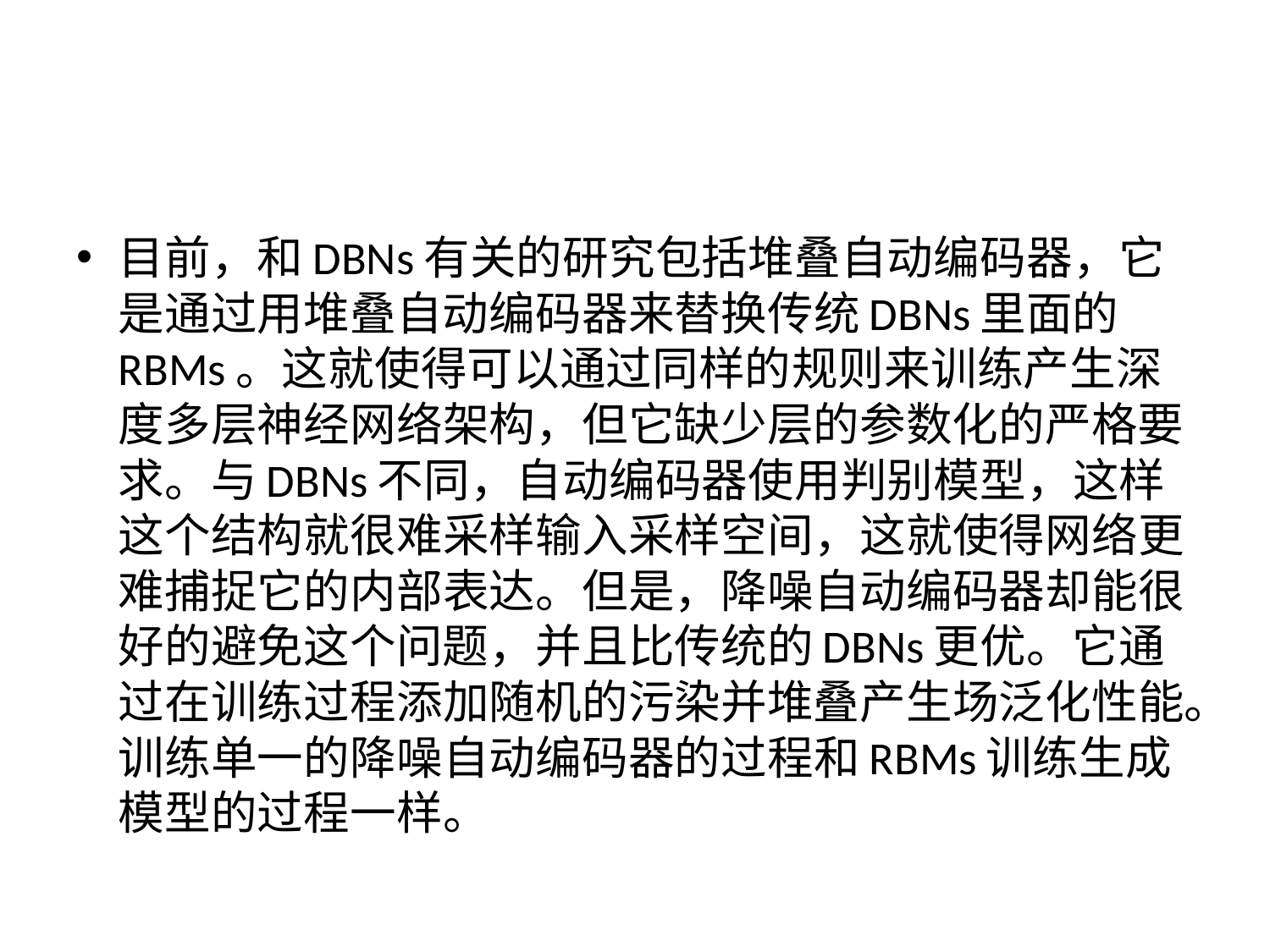

#
目前，和DBNs有关的研究包括堆叠自动编码器，它是通过用堆叠自动编码器来替换传统DBNs里面的RBMs。这就使得可以通过同样的规则来训练产生深度多层神经网络架构，但它缺少层的参数化的严格要求。与DBNs不同，自动编码器使用判别模型，这样这个结构就很难采样输入采样空间，这就使得网络更难捕捉它的内部表达。但是，降噪自动编码器却能很好的避免这个问题，并且比传统的DBNs更优。它通过在训练过程添加随机的污染并堆叠产生场泛化性能。训练单一的降噪自动编码器的过程和RBMs训练生成模型的过程一样。